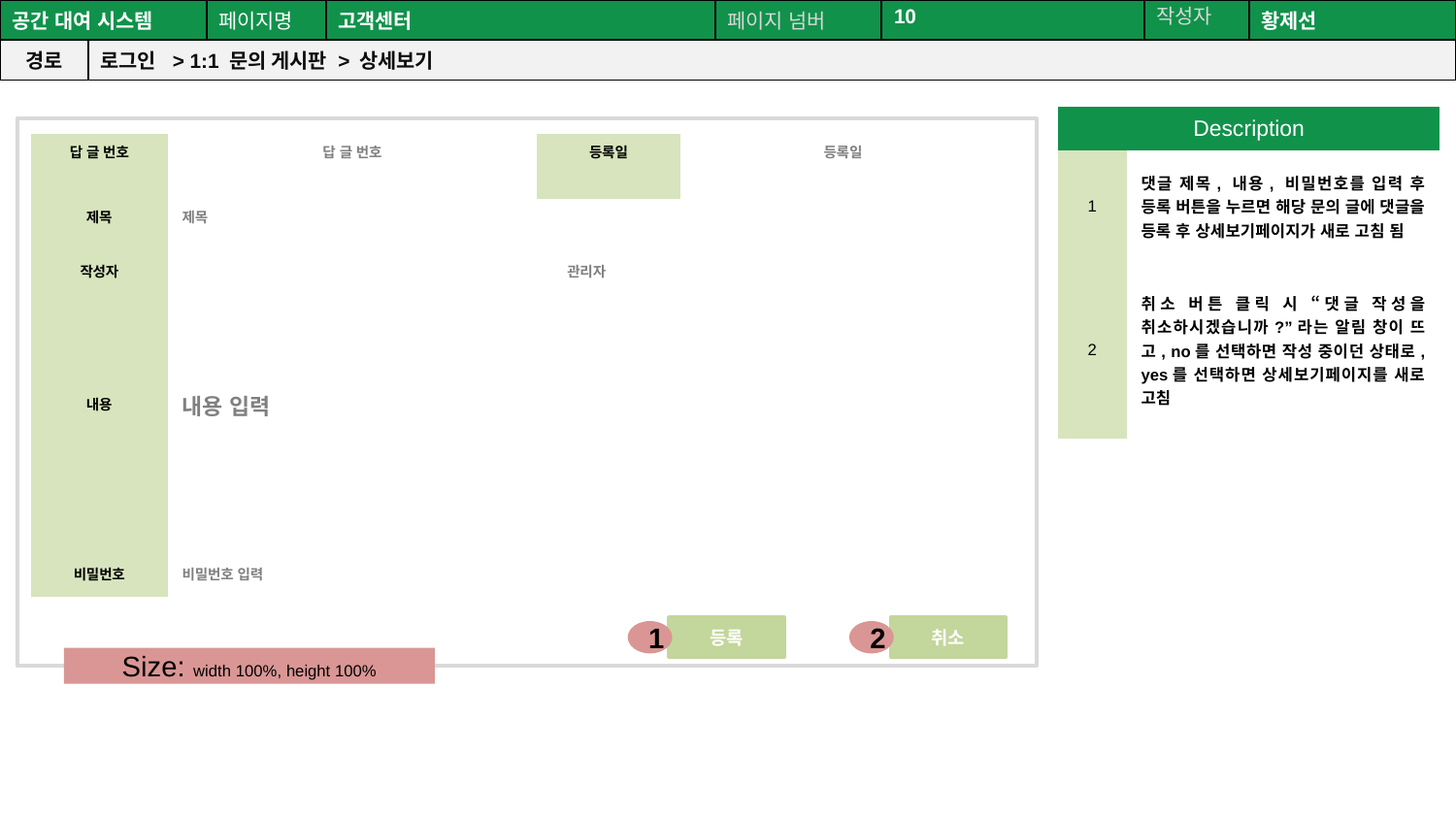

공간(오피스) 대여 시스템
| 공간 대여 시스템 |  | 페이지명 | 고객센터 | 페이지 넘버 | 10 | 작성자 | 황제선 |
| --- | --- | --- | --- | --- | --- | --- | --- |
| 경로 | 로그인 > 1:1 문의 게시판 > 상세보기 |  |  |  |  |  |  |
| Description |  |
| --- | --- |
| 1 | 댓글 제목, 내용, 비밀번호를 입력 후 등록 버튼을 누르면 해당 문의 글에 댓글을 등록 후 상세보기페이지가 새로 고침 됨 |
| 2 | 취소 버튼 클릭 시 “댓글 작성을 취소하시겠습니까?”라는 알림 창이 뜨고, no를 선택하면 작성 중이던 상태로, yes를 선택하면 상세보기페이지를 새로 고침 |

| 답 글 번호 | 답 글 번호 | 등록일 | 등록일 |
| --- | --- | --- | --- |
| 제목 | 제목 |  |  |
| 작성자 | 관리자 |  |  |
| 내용 | 내용 입력 |  |  |
| 비밀번호 | 비밀번호 입력 |  |  |
등록
취소
1
2
Size: width 100%, height 100%